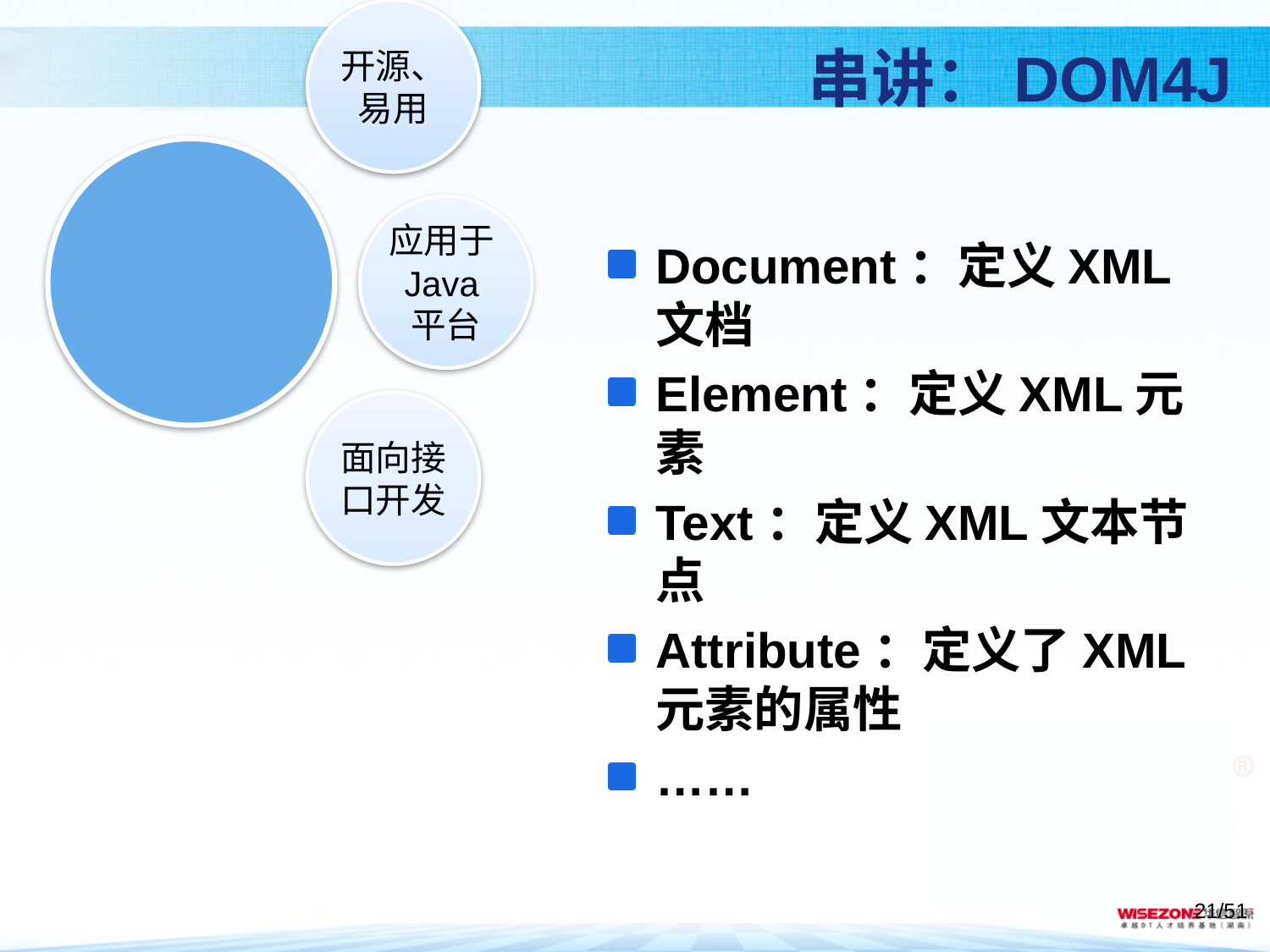

# 串讲：DOM4J
开源、易用

应用于Java平台

面向接口开发

Document：定义XML文档
Element：定义XML元素
Text：定义XML文本节点
Attribute：定义了XML元素的属性
……

DOM4J
21/51